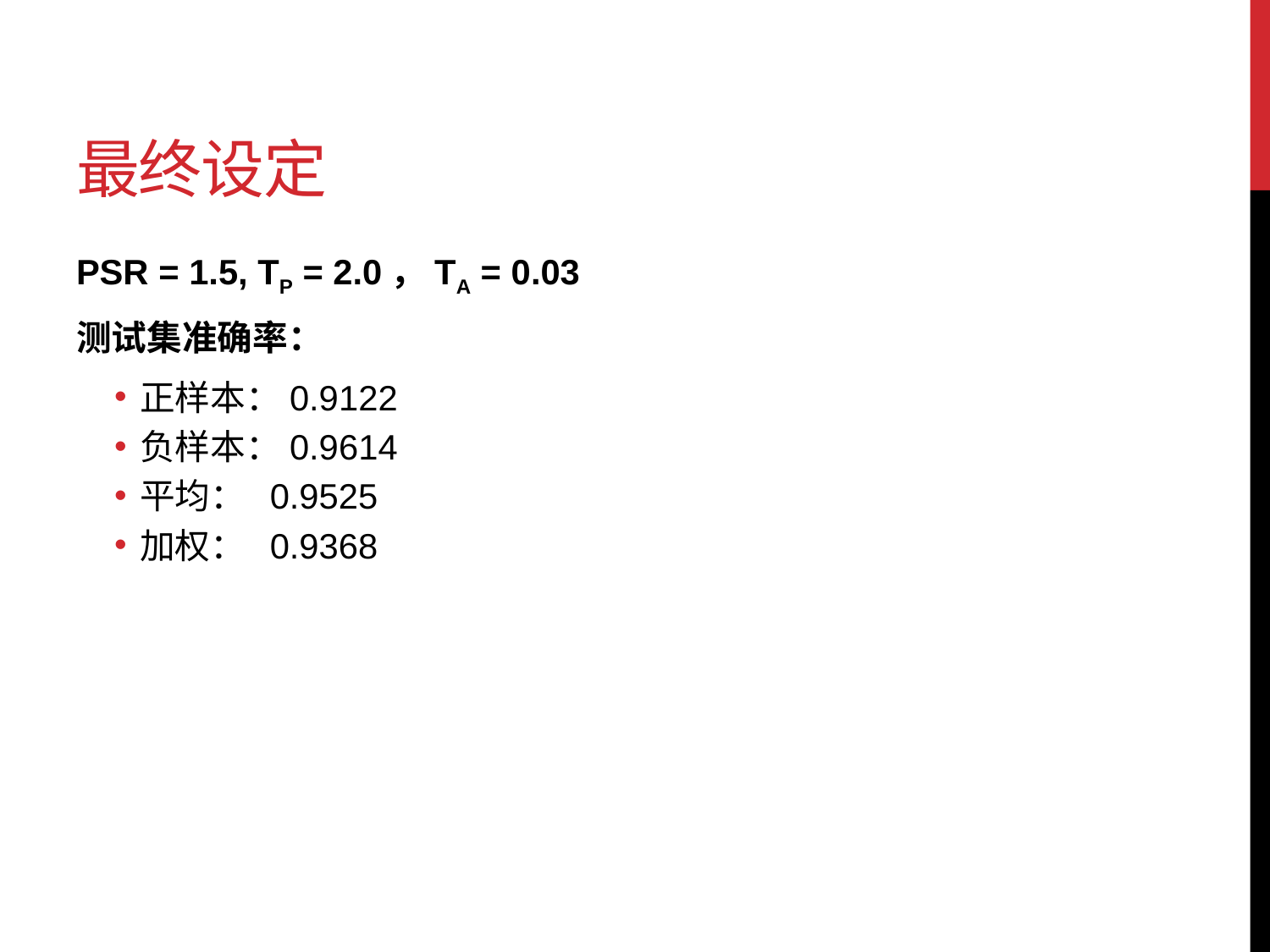

# 最终设定
PSR = 1.5, TP = 2.0，TA = 0.03
测试集准确率：
正样本：0.9122
负样本：0.9614
平均：  0.9525
加权：  0.9368